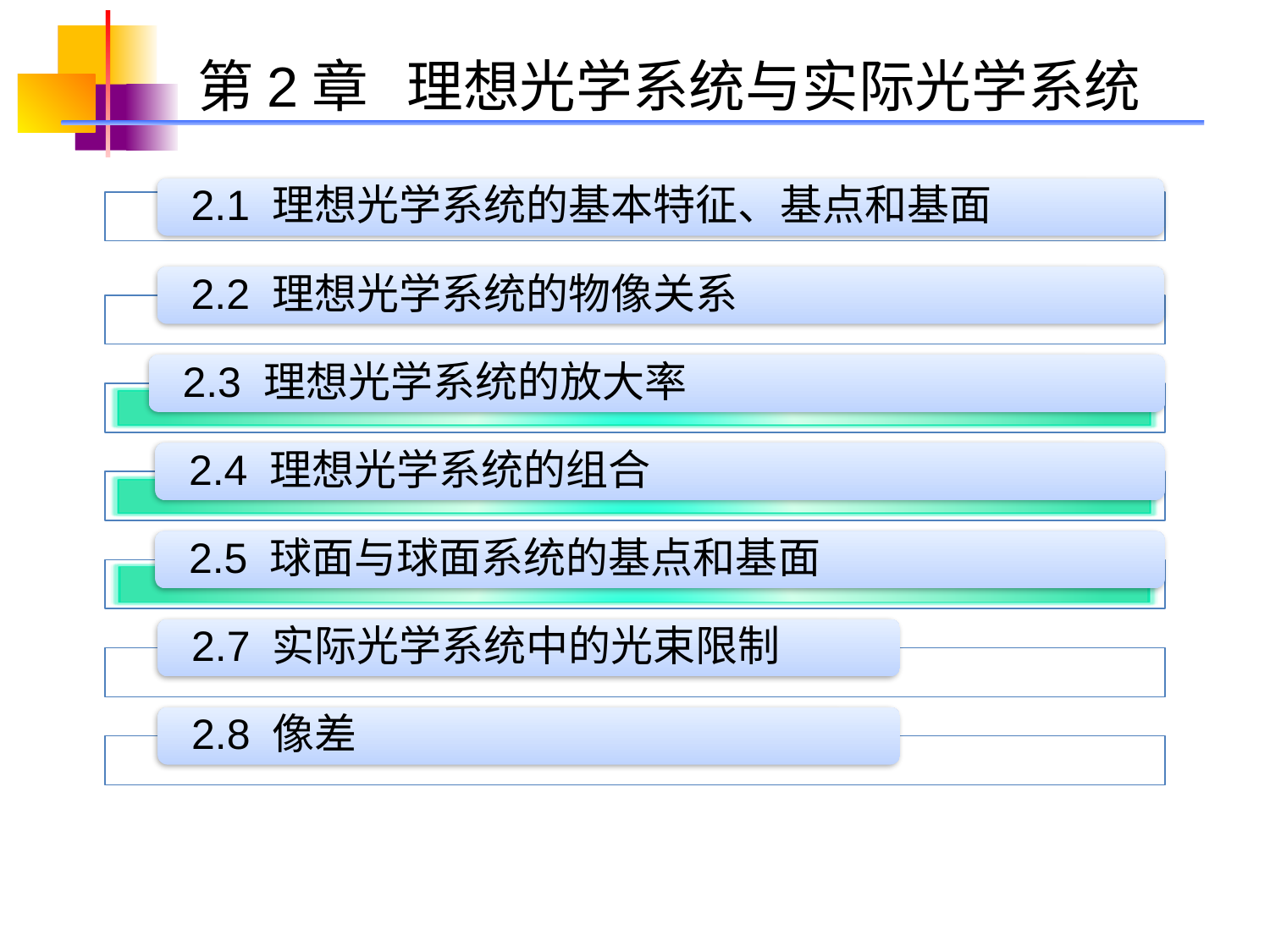

第2章   理想光学系统与实际光学系统
2.1 理想光学系统的基本特征、基点和基面
2.2 理想光学系统的物像关系
2.3 理想光学系统的放大率
2.4 理想光学系统的组合
2.5 球面与球面系统的基点和基面
2.7 实际光学系统中的光束限制
2.8 像差